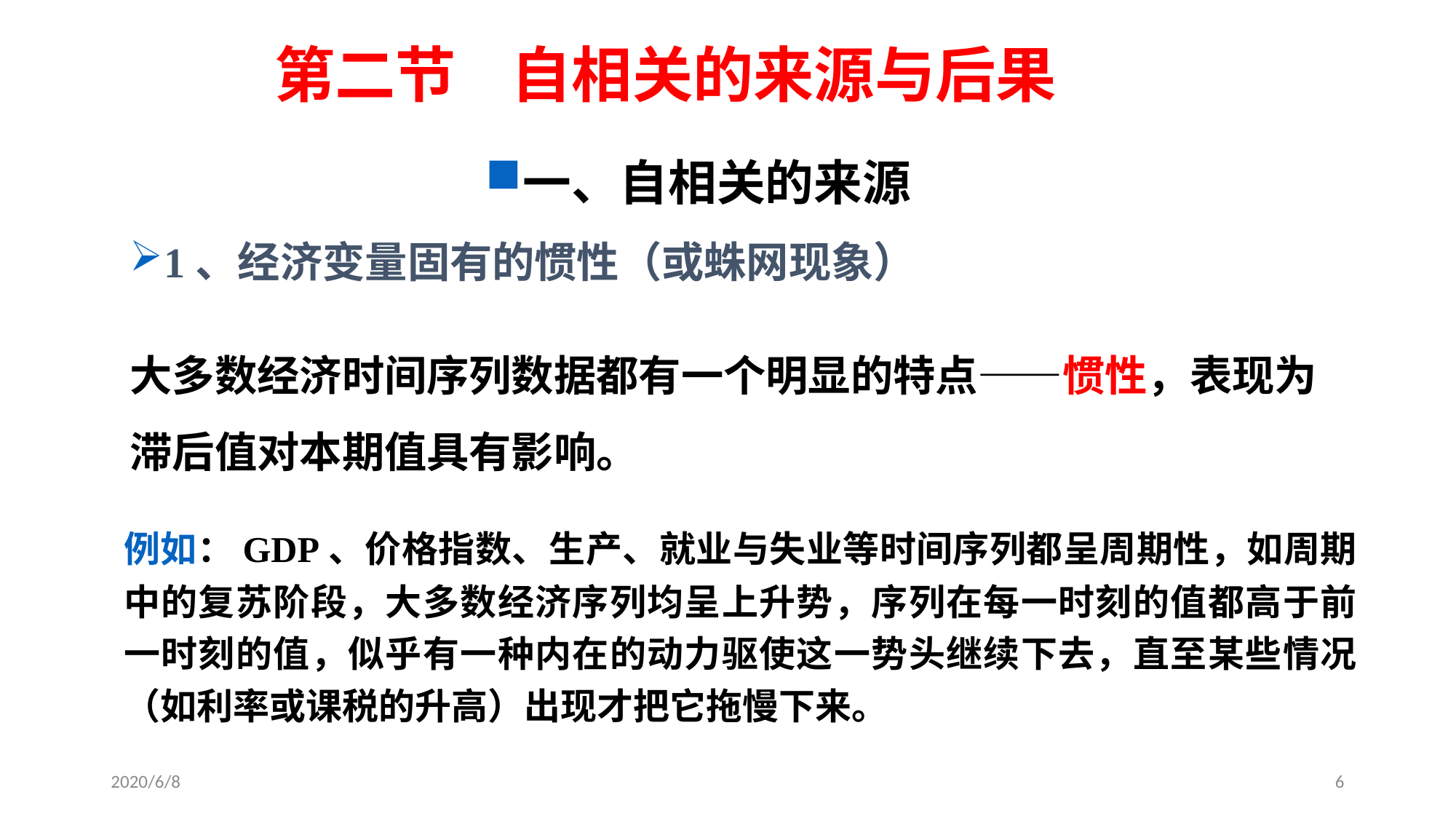

# 第二节    自相关的来源与后果
一、自相关的来源
1、经济变量固有的惯性（或蛛网现象）
大多数经济时间序列数据都有一个明显的特点——惯性，表现为滞后值对本期值具有影响。
例如：GDP、价格指数、生产、就业与失业等时间序列都呈周期性，如周期中的复苏阶段，大多数经济序列均呈上升势，序列在每一时刻的值都高于前一时刻的值，似乎有一种内在的动力驱使这一势头继续下去，直至某些情况（如利率或课税的升高）出现才把它拖慢下来。
2020/6/8
6